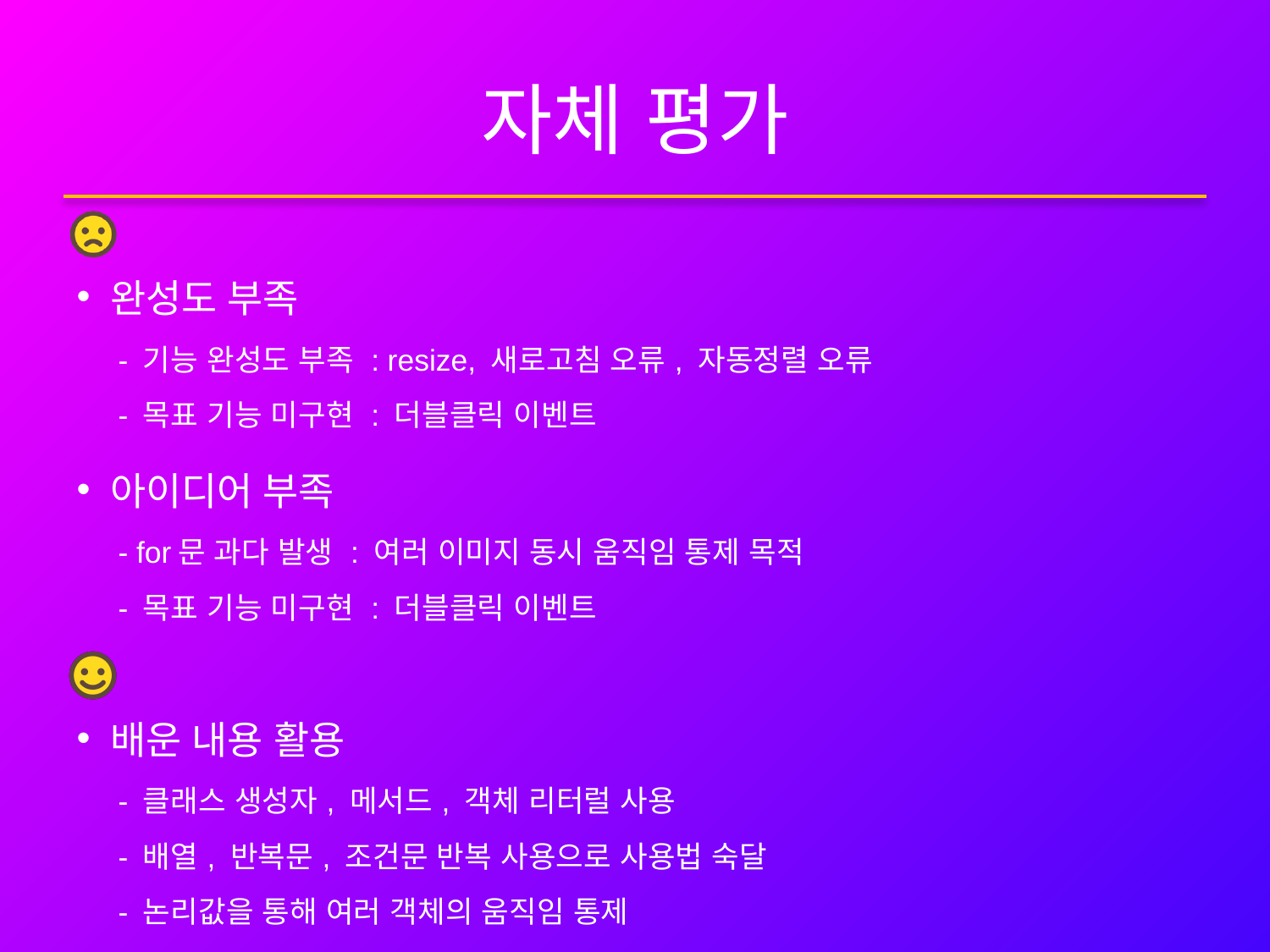

# 자체 평가
|  |  |  |  |  |  |  |  |  |  |  |  |  |  |  |  |  |
| --- | --- | --- | --- | --- | --- | --- | --- | --- | --- | --- | --- | --- | --- | --- | --- | --- |
| 완성도 부족 |  |  |  |  |  |  |  |  |  |  |  |  |  |  |  |  |
| - 기능 완성도 부족 : resize, 새로고침 오류, 자동정렬 오류 |  |  |  |  |  |  |  |  |  |  |  |  |  |  |  |  |
| - 목표 기능 미구현 : 더블클릭 이벤트 |  |  |  |  |  |  |  |  |  |  |  |  |  |  |  |  |
|  |  |  |  |  |  |  |  |  |  |  |  |  |  |  |  |  |
| 아이디어 부족 |  |  |  |  |  |  |  |  |  |  |  |  |  |  |  |  |
| - for문 과다 발생 : 여러 이미지 동시 움직임 통제 목적 |  |  |  |  |  |  |  |  |  |  |  |  |  |  |  |  |
| - 목표 기능 미구현 : 더블클릭 이벤트 |  |  |  |  |  |  |  |  |  |  |  |  |  |  |  |  |
|  |  |  |  |  |  |  |  |  |  |  |  |  |  |  |  |  |
|  |  |  |  |  |  |  |  |  |  |  |  |  |  |  |  |  |
| 배운 내용 활용 |  |  |  |  |  |  |  |  |  |  |  |  |  |  |  |  |
| - 클래스 생성자, 메서드, 객체 리터럴 사용 |  |  |  |  |  |  |  |  |  |  |  |  |  |  |  |  |
| - 배열, 반복문, 조건문 반복 사용으로 사용법 숙달 |  |  |  |  |  |  |  |  |  |  |  |  |  |  |  |  |
| - 논리값을 통해 여러 객체의 움직임 통제 |  |  |  |  |  |  |  |  |  |  |  |  |  |  |  |  |